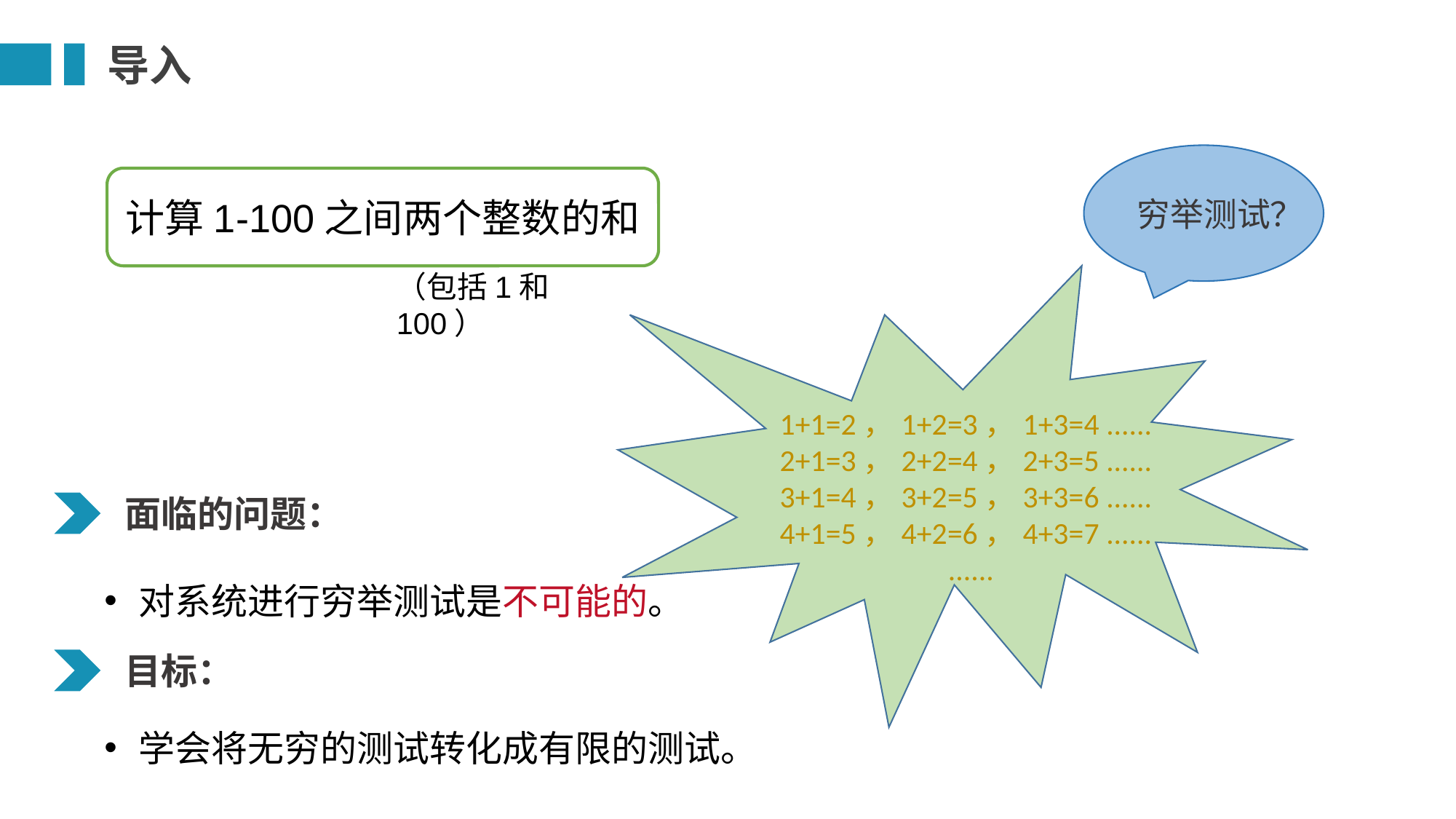

导入

穷举测试？
计算1-100之间两个整数的和
（包括1和100）

1+1=2，1+2=3，1+3=4 ......
2+1=3，2+2=4，2+3=5 ......
3+1=4，3+2=5，3+3=6 ......
4+1=5，4+2=6，4+3=7 ......
......
面临的问题：

对系统进行穷举测试是不可能的。
目标：

学会将无穷的测试转化成有限的测试。
14